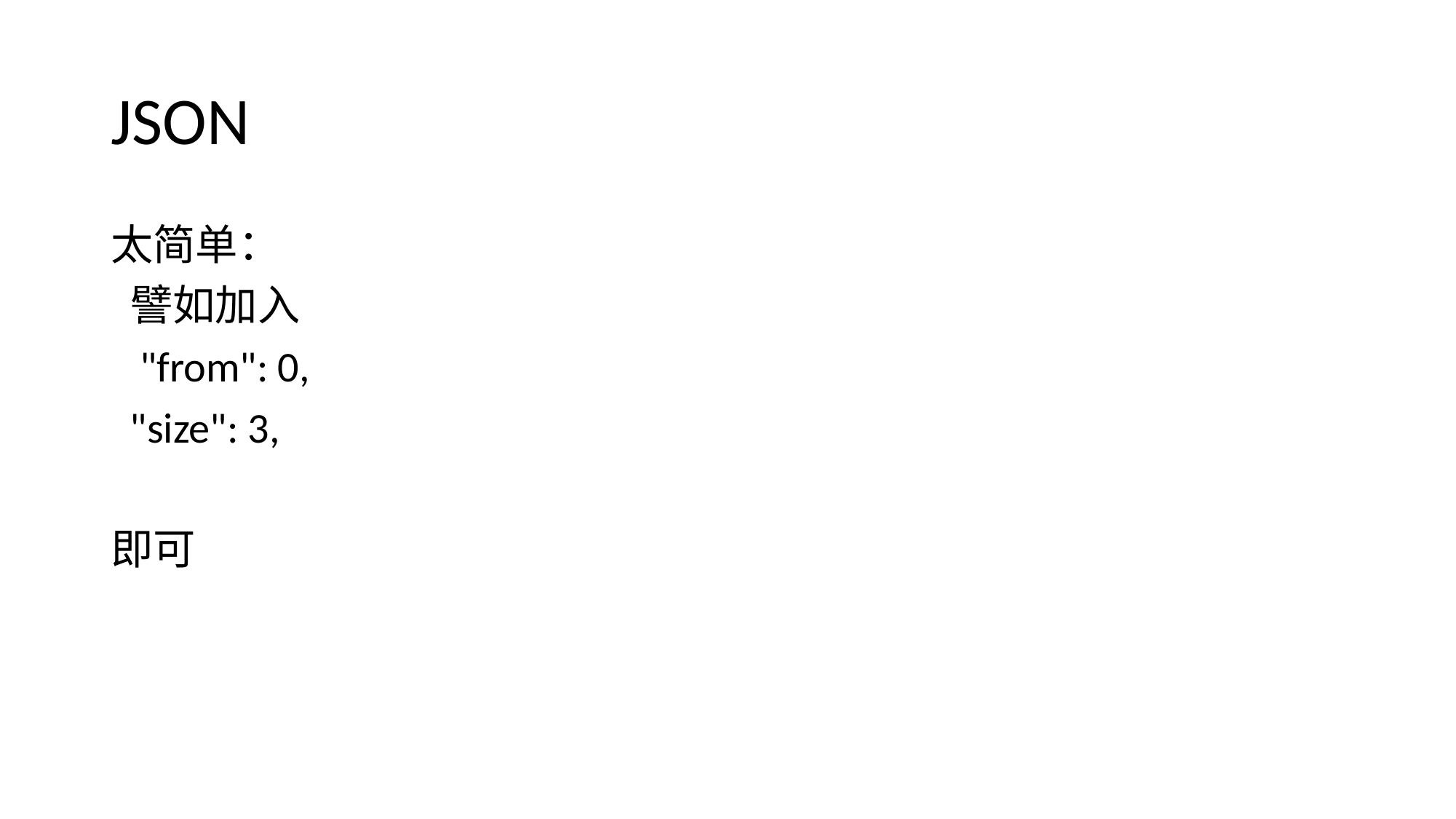

# JSON
太简单：
 譬如加入
   "from": 0,
  "size": 3,

即可